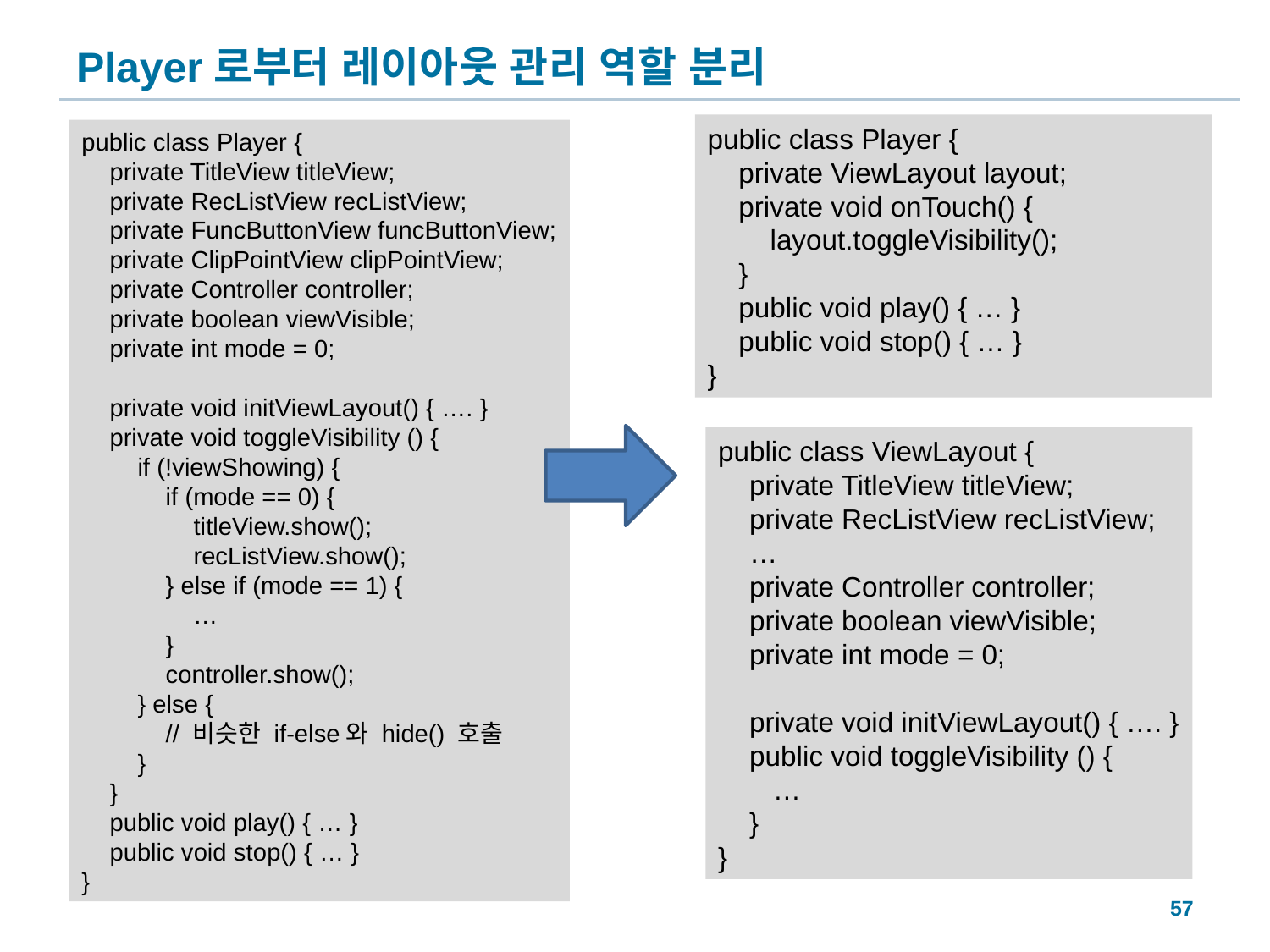

# Player로부터 레이아웃 관리 역할 분리
public class Player {
    private ViewLayout layout;
    private void onTouch() {
        layout.toggleVisibility();
    }
    public void play() { … }
    public void stop() { … }
}
public class Player {
    private TitleView titleView;
    private RecListView recListView;
    private FuncButtonView funcButtonView;
    private ClipPointView clipPointView;
    private Controller controller;
    private boolean viewVisible;
    private int mode = 0;

    private void initViewLayout() { …. }
    private void toggleVisibility () {
        if (!viewShowing) {
            if (mode == 0) {
                titleView.show();
                recListView.show();
            } else if (mode == 1) {
                …
            }
            controller.show();
        } else {
            // 비슷한 if-else와 hide() 호출
        }
    }
    public void play() { … }
    public void stop() { … }
}

public class ViewLayout {
    private TitleView titleView;
    private RecListView recListView;
    …
    private Controller controller;
    private boolean viewVisible;
    private int mode = 0;

    private void initViewLayout() { …. }
    public void toggleVisibility () {
       …
    }
}
57